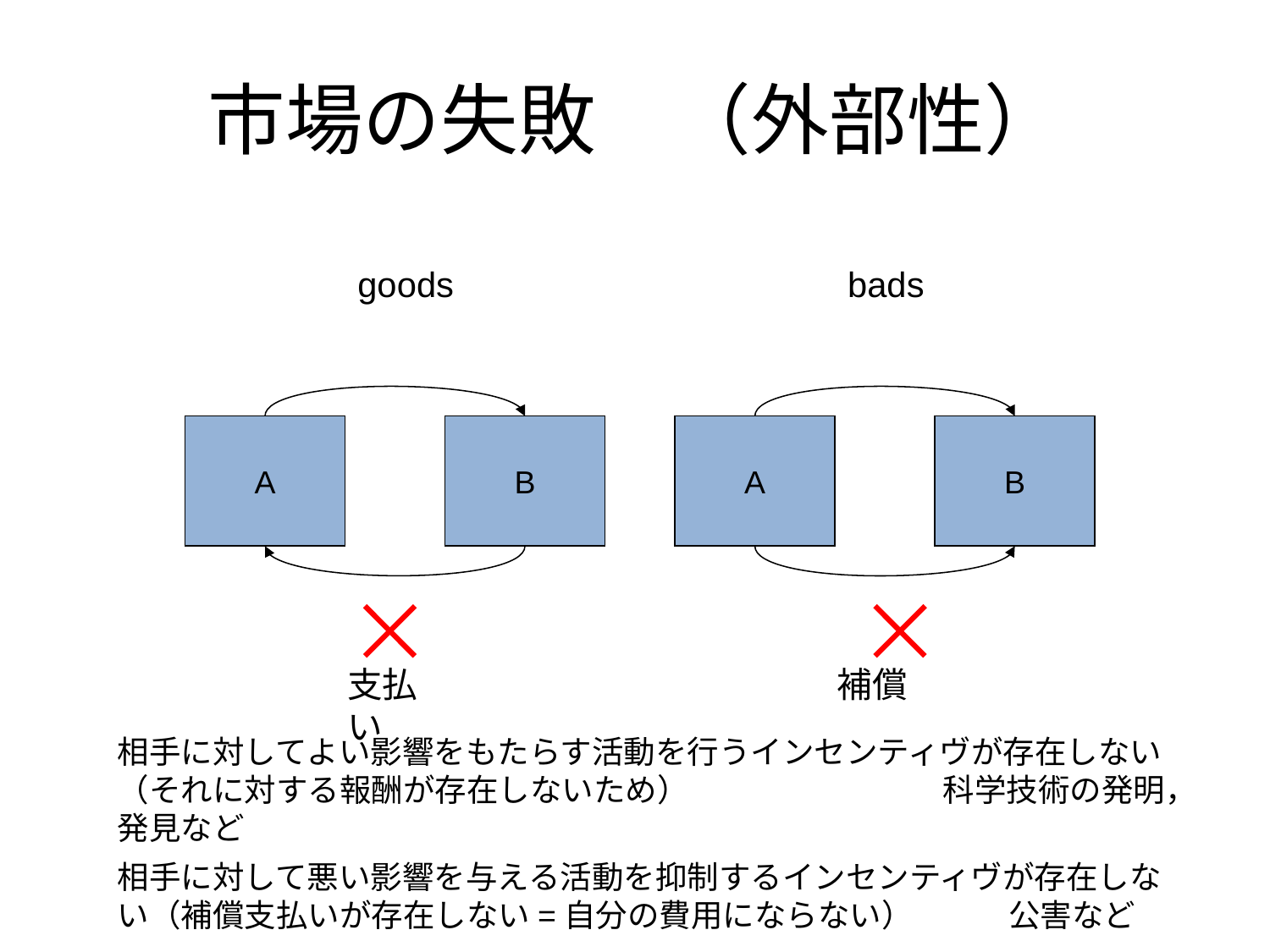

# 市場の失敗　（外部性）
goods
bads
A
B
A
B

支払い
補償
相手に対してよい影響をもたらす活動を行うインセンティヴが存在しない（それに対する報酬が存在しないため）　　　　　　　　科学技術の発明，発見など
相手に対して悪い影響を与える活動を抑制するインセンティヴが存在しない（補償支払いが存在しない=自分の費用にならない）　　　公害など